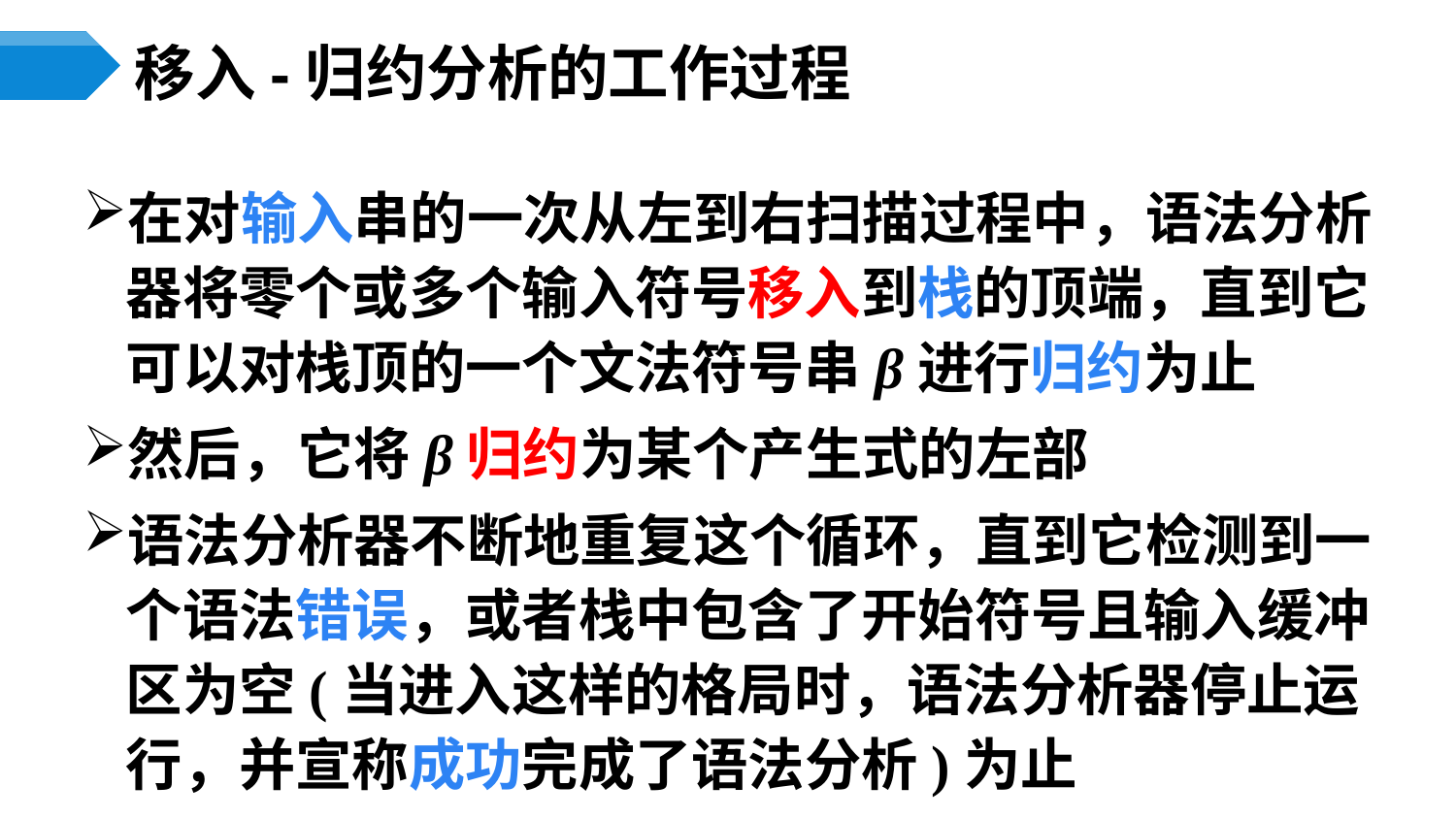

# 移入-归约分析的工作过程
在对输入串的一次从左到右扫描过程中，语法分析器将零个或多个输入符号移入到栈的顶端，直到它可以对栈顶的一个文法符号串β进行归约为止
然后，它将β归约为某个产生式的左部
语法分析器不断地重复这个循环，直到它检测到一个语法错误，或者栈中包含了开始符号且输入缓冲区为空(当进入这样的格局时，语法分析器停止运行，并宣称成功完成了语法分析)为止